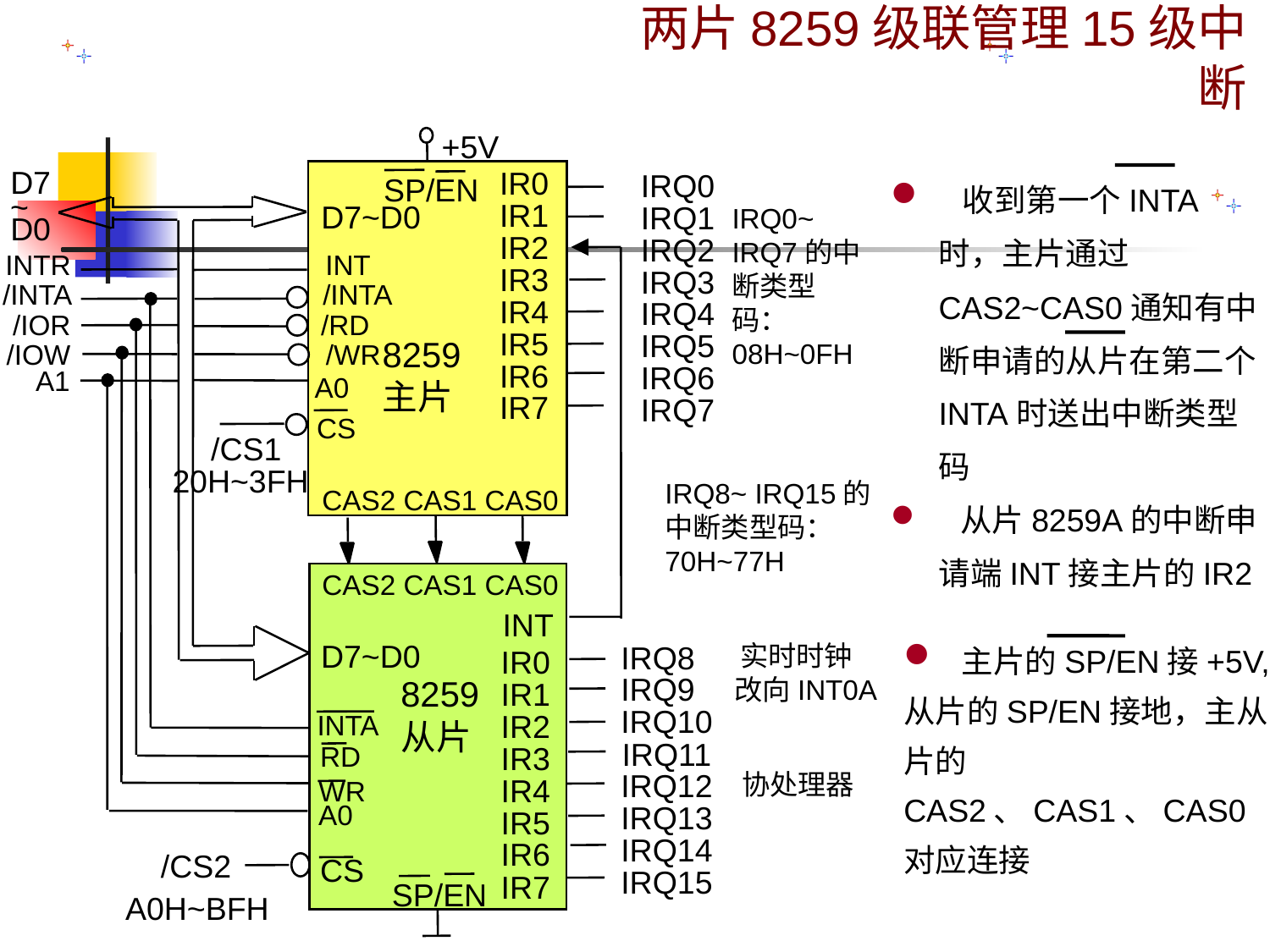

两片8259级联管理15级中断
+5V

  收到第一个INTA时，主片通过CAS2~CAS0通知有中断申请的从片在第二个INTA时送出中断类型码
  从片8259A的中断申请端INT接主片的IR2

D7
IR0

IRQ0

SP/EN

~
IR1

D7~D0
IRQ1
IRQ0~ IRQ7的中断类型码：08H~0FH

D0

IR2
IRQ2
INTR
INT

IR3
IRQ3

/INTA
/INTA

IR4

IRQ4

/IOR
/RD

IR5

IRQ5

8259
主片
/IOW
/WR

IR6

IRQ6
A1
A0

IR7
IRQ7

CS

/CS1
20H~3FH
IRQ8~ IRQ15的中断类型码：70H~77H
CAS2 CAS1 CAS0

CAS2 CAS1 CAS0
INT

  主片的SP/EN接+5V,从片的SP/EN接地，主从片的CAS2、CAS1、CAS0对应连接

D7~D0
IRQ8
实时时钟
IR0

IRQ9
8259
从片
改向INT0A
IR1

IRQ10
IR2
INTA

IRQ11
IR3
RD

IRQ12
协处理器
IR4
WR

A0
IRQ13
IR5

IRQ14
IR6

/CS2
CS

IRQ15

IR7

SP/EN

A0H~BFH